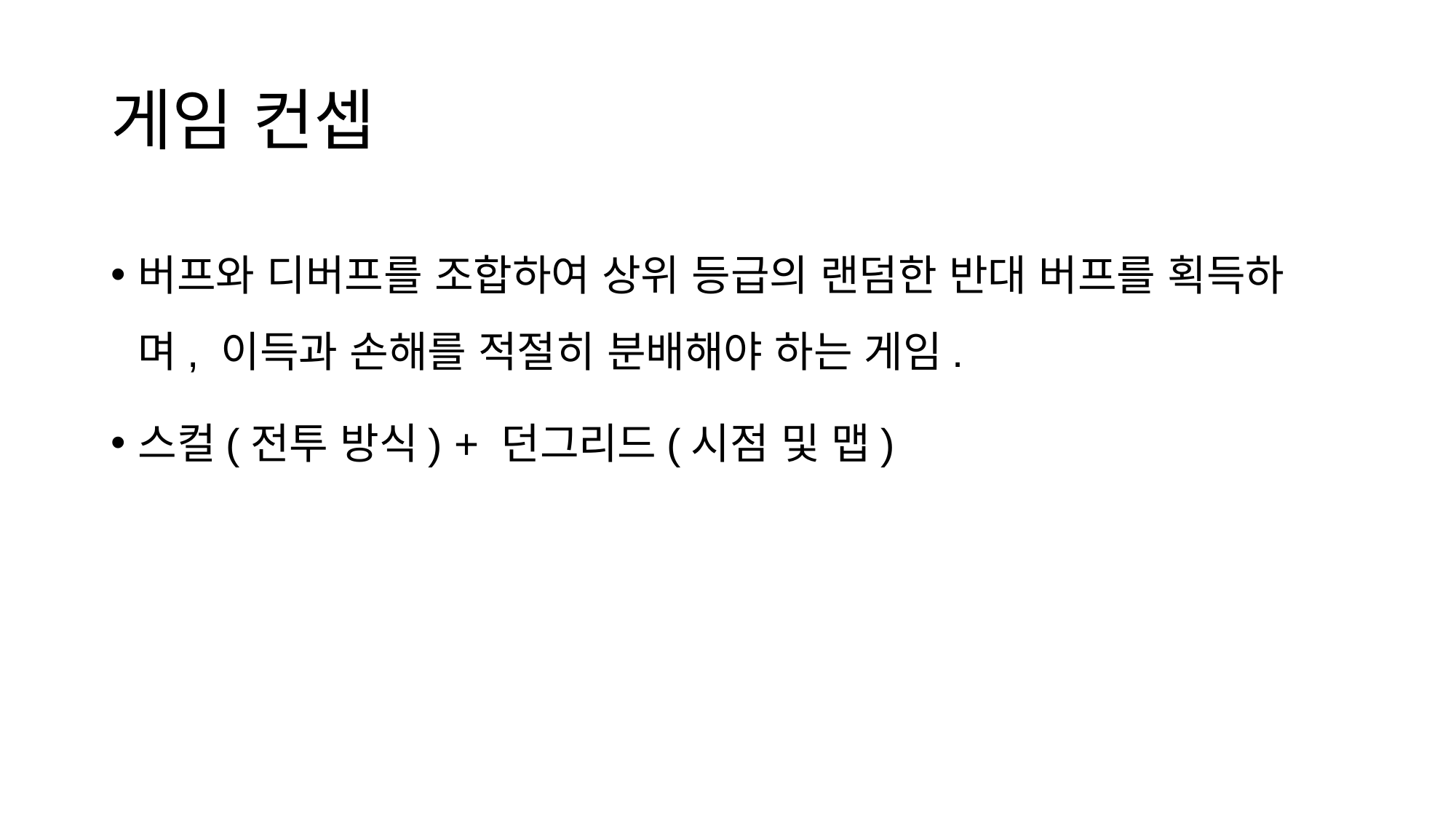

# 게임 컨셉
버프와 디버프를 조합하여 상위 등급의 랜덤한 반대 버프를 획득하며, 이득과 손해를 적절히 분배해야 하는 게임.
스컬(전투 방식) + 던그리드(시점 및 맵)